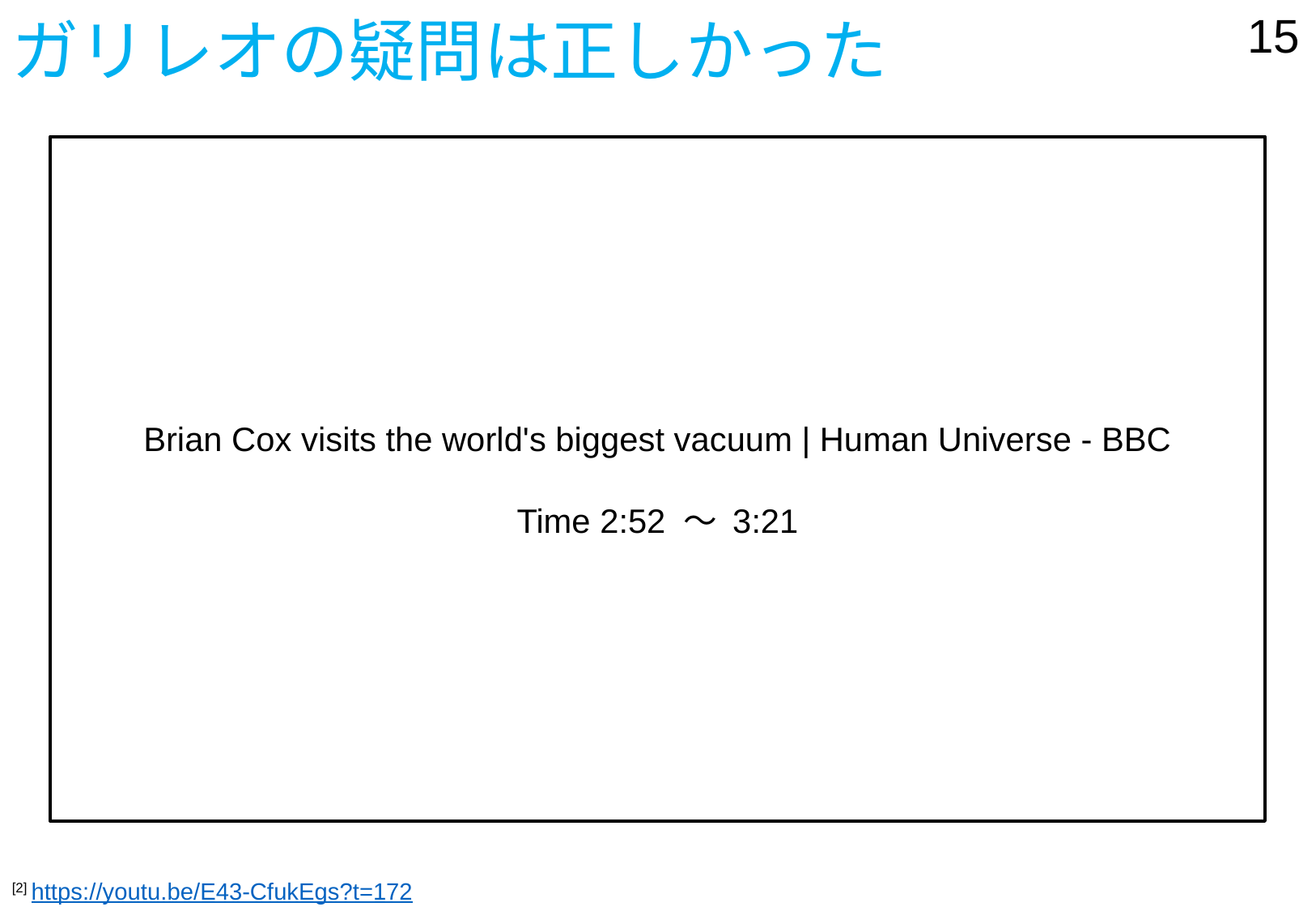

# ガリレオの疑問は正しかった
15
Brian Cox visits the world's biggest vacuum | Human Universe - BBC

Time 2:52 ～ 3:21
[2] https://youtu.be/E43-CfukEgs?t=172